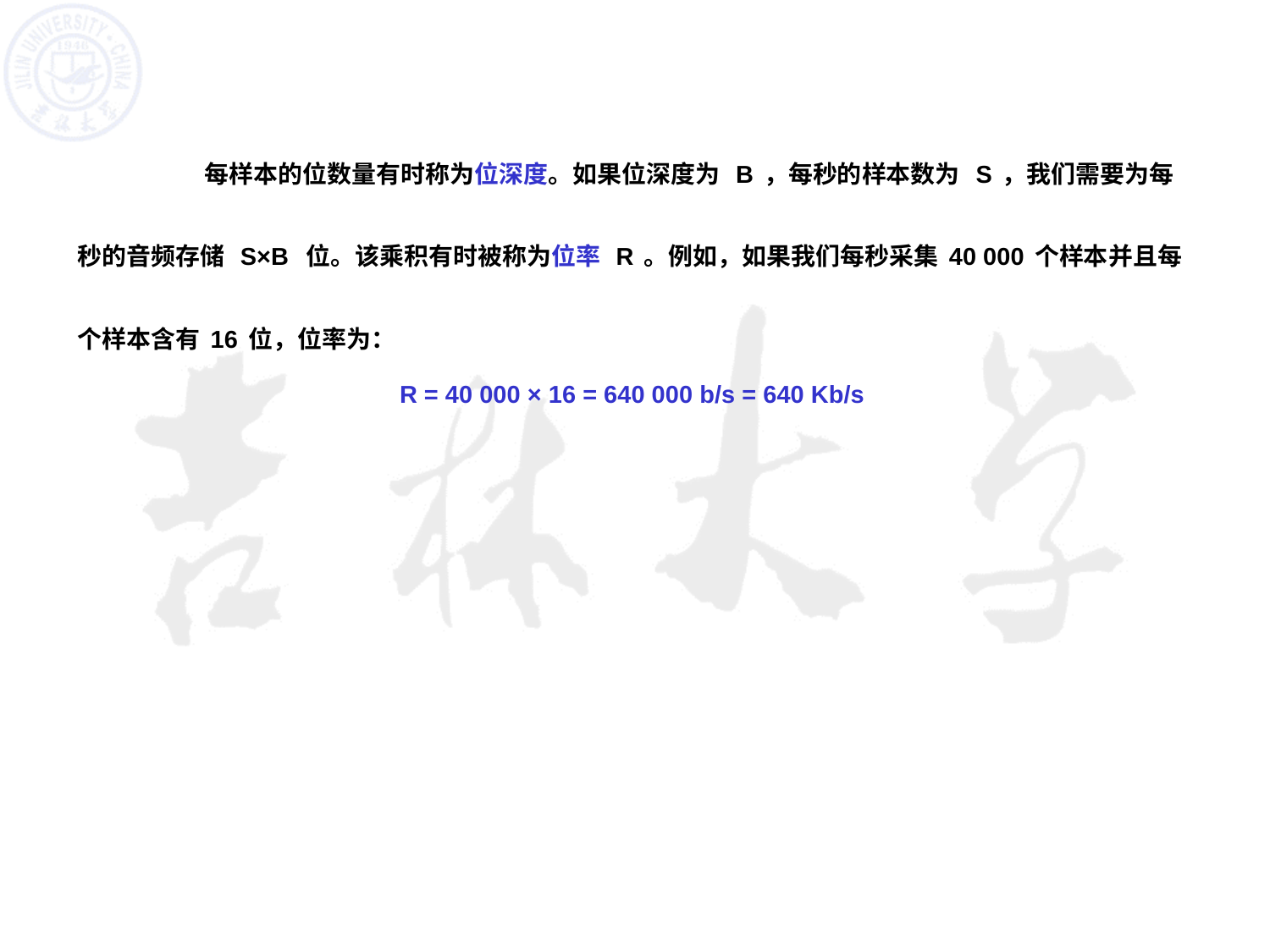

每样本的位数量有时称为位深度。如果位深度为 B，每秒的样本数为 S，我们需要为每秒的音频存储 S×B 位。该乘积有时被称为位率 R。例如，如果我们每秒采集40 000个样本并且每个样本含有16位，位率为：
R = 40 000 × 16 = 640 000 b/s = 640 Kb/s